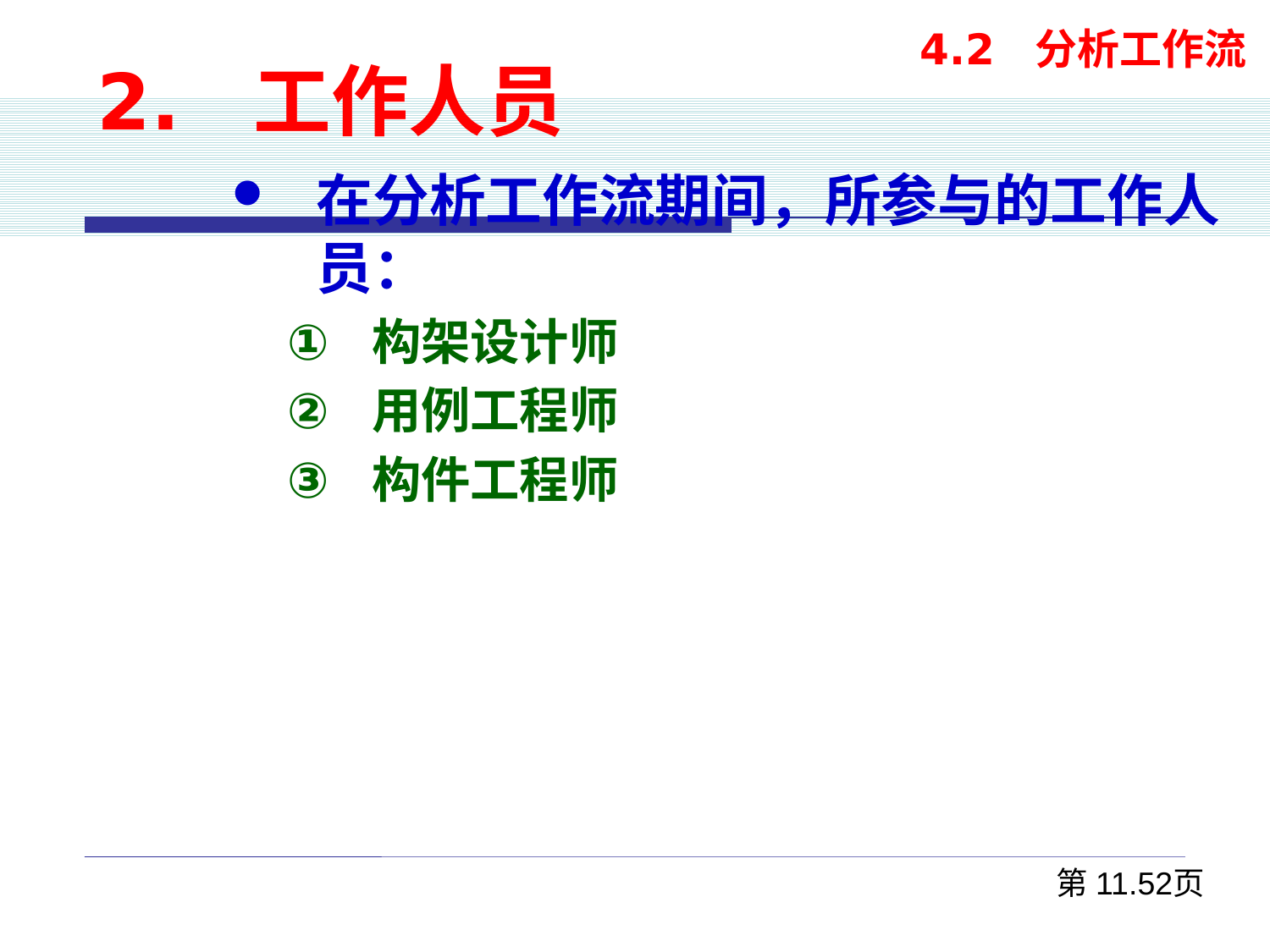

2.  工作人员
在分析工作流期间，所参与的工作人员：
构架设计师
用例工程师
构件工程师
 4.2  分析工作流
第11.52页